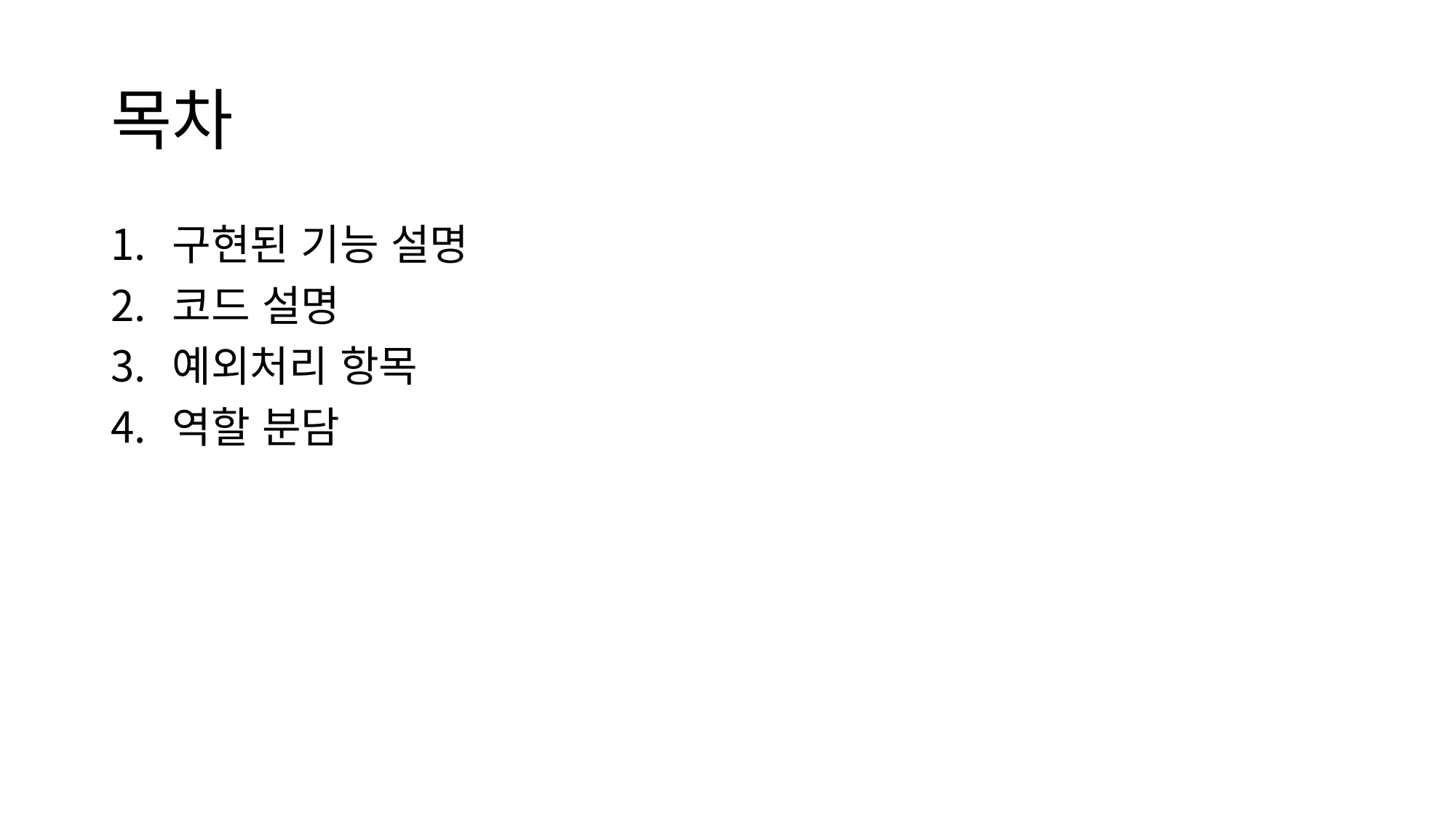

# 목차
구현된 기능 설명
코드 설명
예외처리 항목
역할 분담